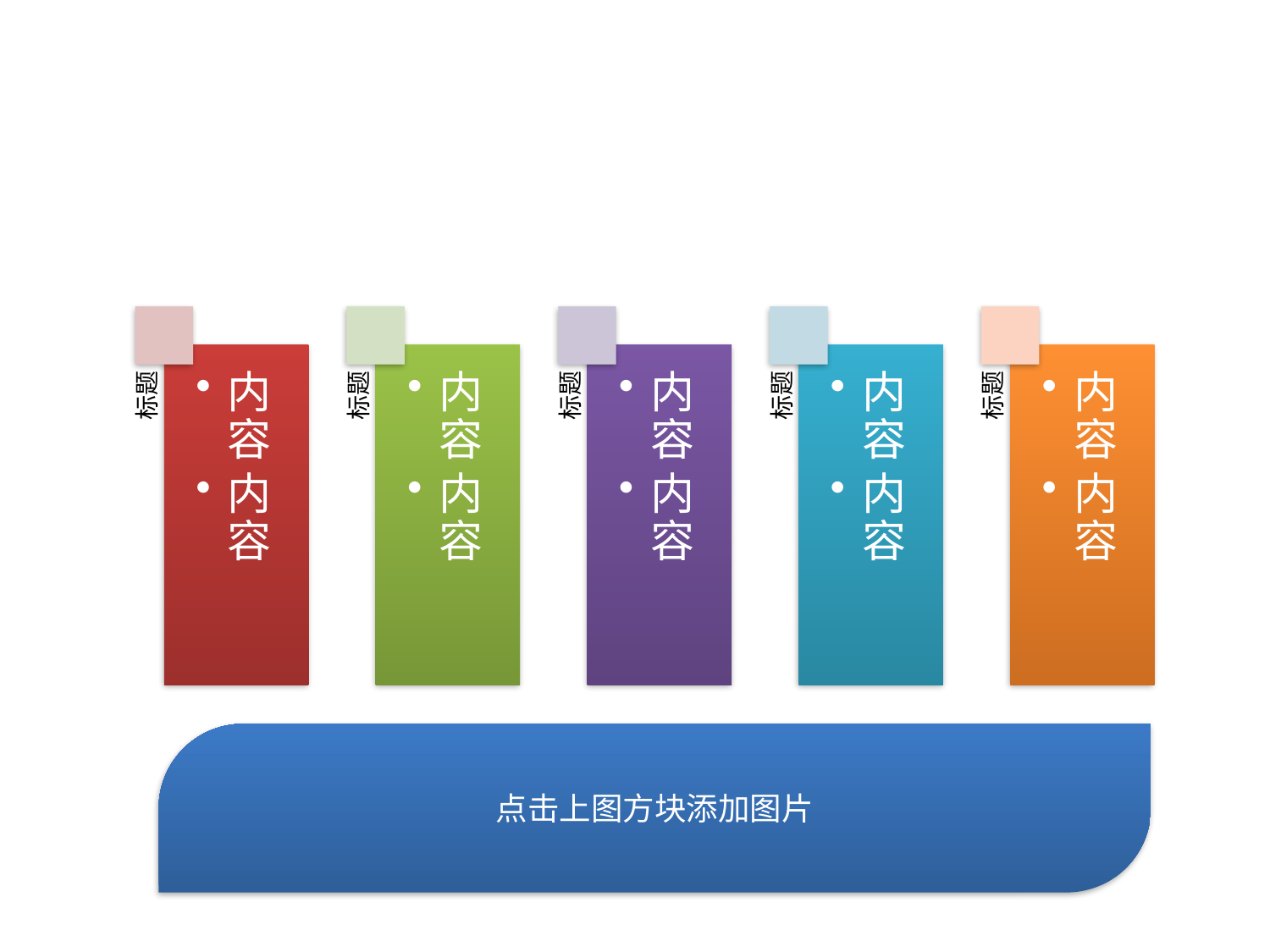

标题
内容
内容

标题
内容
内容

标题
内容
内容

标题
内容
内容

标题
内容
内容

点击上图方块添加图片